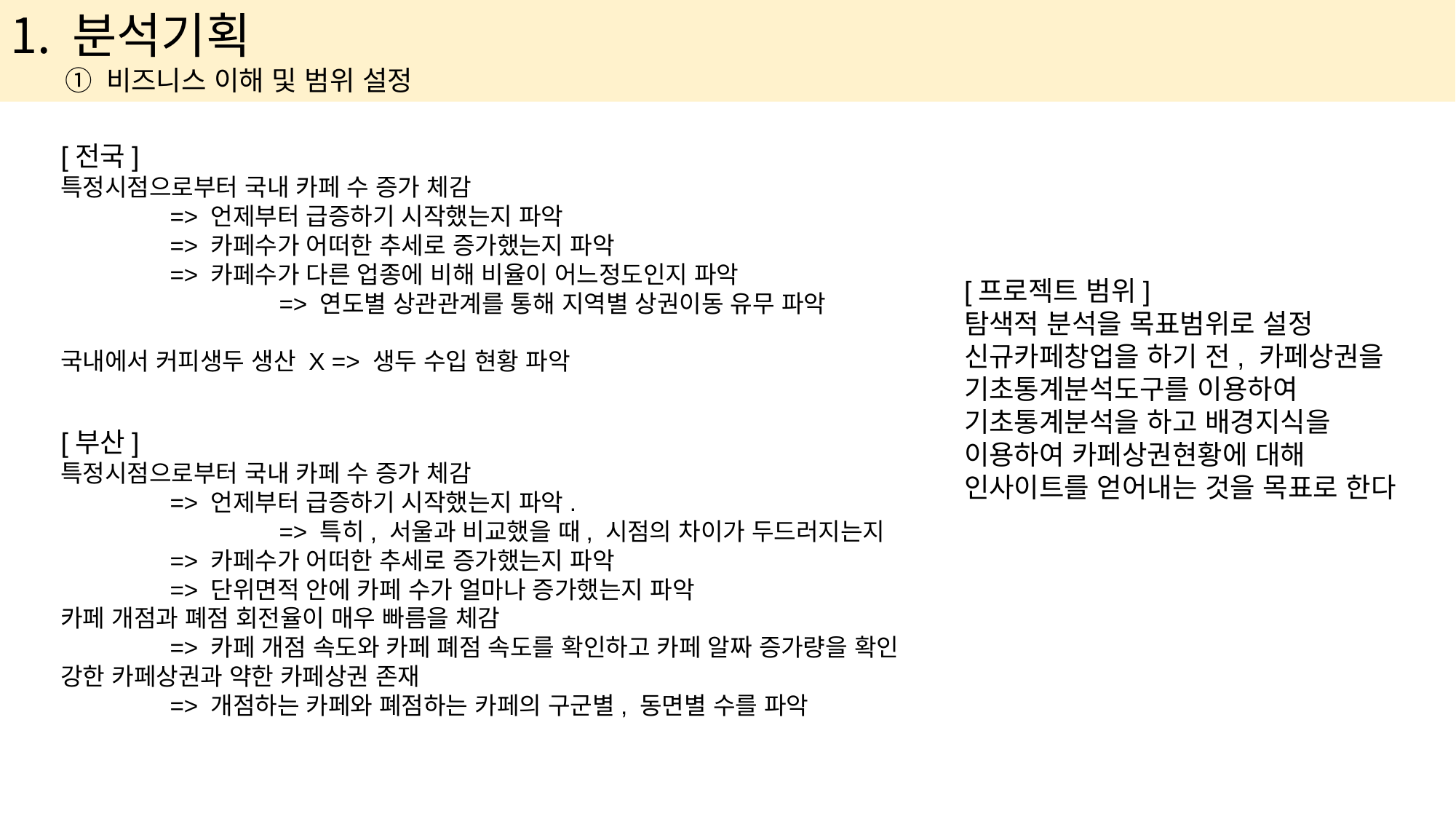

분석기획
비즈니스 이해 및 범위 설정
[전국]
특정시점으로부터 국내 카페 수 증가 체감
	=> 언제부터 급증하기 시작했는지 파악
	=> 카페수가 어떠한 추세로 증가했는지 파악
	=> 카페수가 다른 업종에 비해 비율이 어느정도인지 파악
		=> 연도별 상관관계를 통해 지역별 상권이동 유무 파악

국내에서 커피생두 생산 X => 생두 수입 현황 파악

[프로젝트 범위]
탐색적 분석을 목표범위로 설정
신규카페창업을 하기 전, 카페상권을 기초통계분석도구를 이용하여 기초통계분석을 하고 배경지식을 이용하여 카페상권현황에 대해 인사이트를 얻어내는 것을 목표로 한다
[부산]
특정시점으로부터 국내 카페 수 증가 체감
	=> 언제부터 급증하기 시작했는지 파악.
		=> 특히, 서울과 비교했을 때, 시점의 차이가 두드러지는지
	=> 카페수가 어떠한 추세로 증가했는지 파악
	=> 단위면적 안에 카페 수가 얼마나 증가했는지 파악
카페 개점과 폐점 회전율이 매우 빠름을 체감
	=> 카페 개점 속도와 카페 폐점 속도를 확인하고 카페 알짜 증가량을 확인
강한 카페상권과 약한 카페상권 존재
	=> 개점하는 카페와 폐점하는 카페의 구군별, 동면별 수를 파악